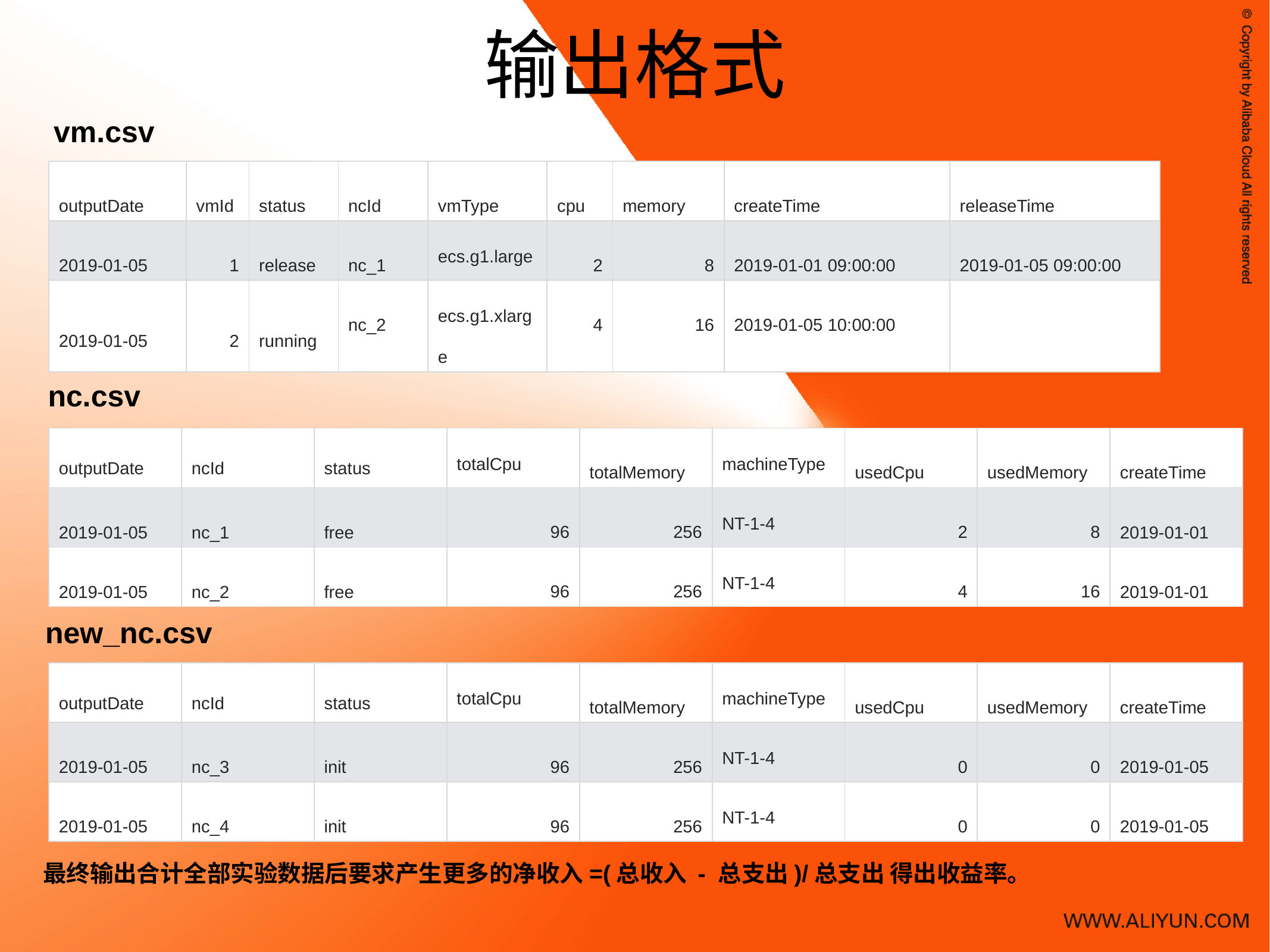

# 输出格式
vm.csv
| outputDate | vmId | status | ncId | vmType | cpu | memory | createTime | releaseTime |
| --- | --- | --- | --- | --- | --- | --- | --- | --- |
| 2019-01-05 | 1 | release | nc\_1 | ecs.g1.large | 2 | 8 | 2019-01-01 09:00:00 | 2019-01-05 09:00:00 |
| 2019-01-05 | 2 | running | nc\_2 | ecs.g1.xlarge | 4 | 16 | 2019-01-05 10:00:00 |  |
nc.csv
| outputDate | ncId | status | totalCpu | totalMemory | machineType | usedCpu | usedMemory | createTime |
| --- | --- | --- | --- | --- | --- | --- | --- | --- |
| 2019-01-05 | nc\_1 | free | 96 | 256 | NT-1-4 | 2 | 8 | 2019-01-01 |
| 2019-01-05 | nc\_2 | free | 96 | 256 | NT-1-4 | 4 | 16 | 2019-01-01 |
new_nc.csv
| outputDate | ncId | status | totalCpu | totalMemory | machineType | usedCpu | usedMemory | createTime |
| --- | --- | --- | --- | --- | --- | --- | --- | --- |
| 2019-01-05 | nc\_3 | init | 96 | 256 | NT-1-4 | 0 | 0 | 2019-01-05 |
| 2019-01-05 | nc\_4 | init | 96 | 256 | NT-1-4 | 0 | 0 | 2019-01-05 |
最终输出合计全部实验数据后要求产生更多的净收入=(总收入 - 总支出)/总支出 得出收益率。